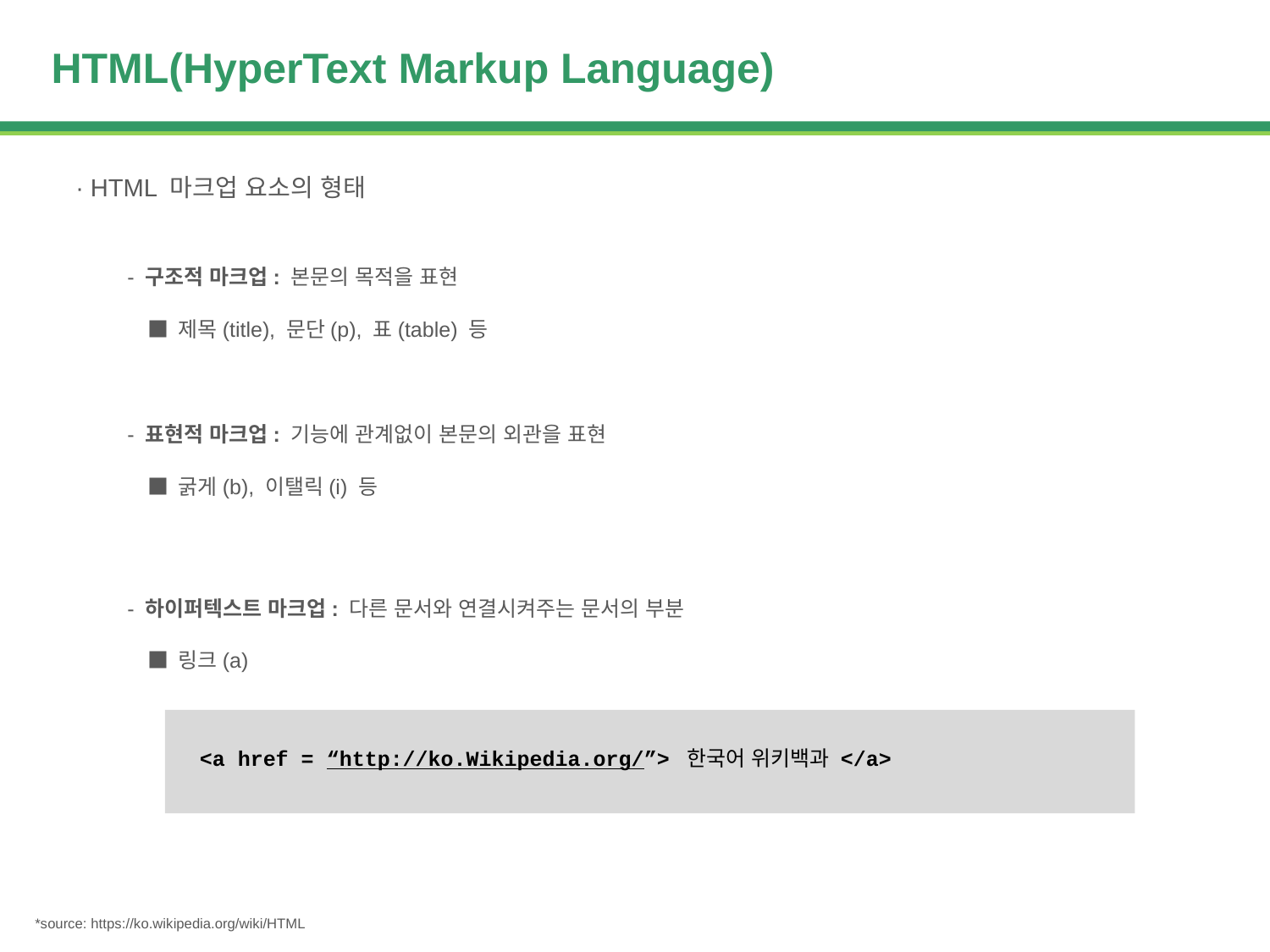

HTML(HyperText Markup Language)

∙ HTML 마크업 요소의 형태
- 구조적 마크업: 본문의 목적을 표현
■ 제목(title), 문단(p), 표(table) 등
- 표현적 마크업: 기능에 관계없이 본문의 외관을 표현
■ 굵게(b), 이탤릭(i) 등
- 하이퍼텍스트 마크업: 다른 문서와 연결시켜주는 문서의 부분
■ 링크(a)

<a href = “http://ko.Wikipedia.org/”> 한국어 위키백과 </a>
*source: https://ko.wikipedia.org/wiki/HTML